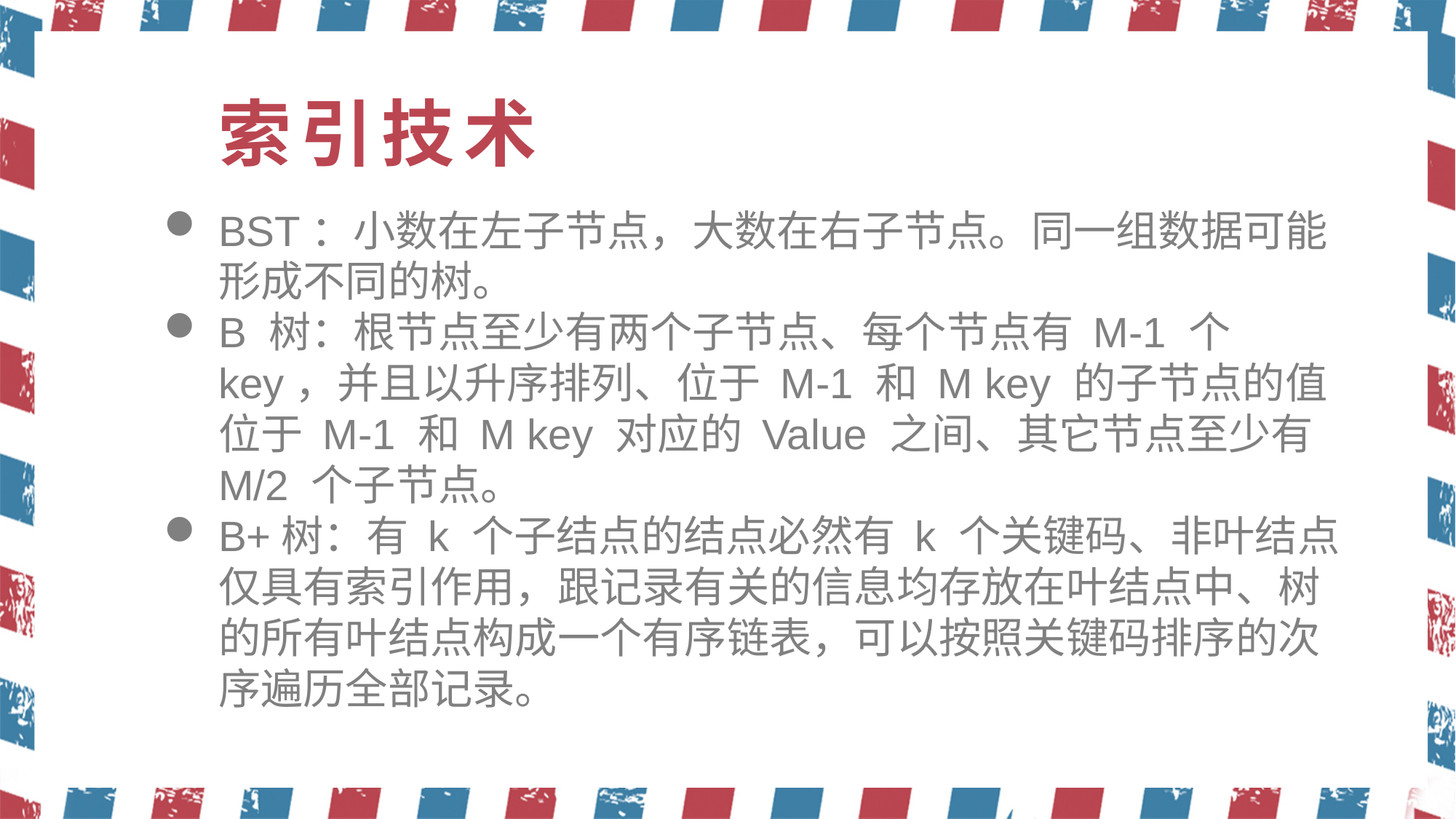

索引技术
BST：小数在左子节点，大数在右子节点。同一组数据可能形成不同的树。
B 树：根节点至少有两个子节点、每个节点有 M-1 个 key，并且以升序排列、位于 M-1 和 M key 的子节点的值位于 M-1 和 M key 对应的 Value 之间、其它节点至少有 M/2 个子节点。
B+树：有 k 个子结点的结点必然有 k 个关键码、非叶结点仅具有索引作用，跟记录有关的信息均存放在叶结点中、树的所有叶结点构成一个有序链表，可以按照关键码排序的次序遍历全部记录。